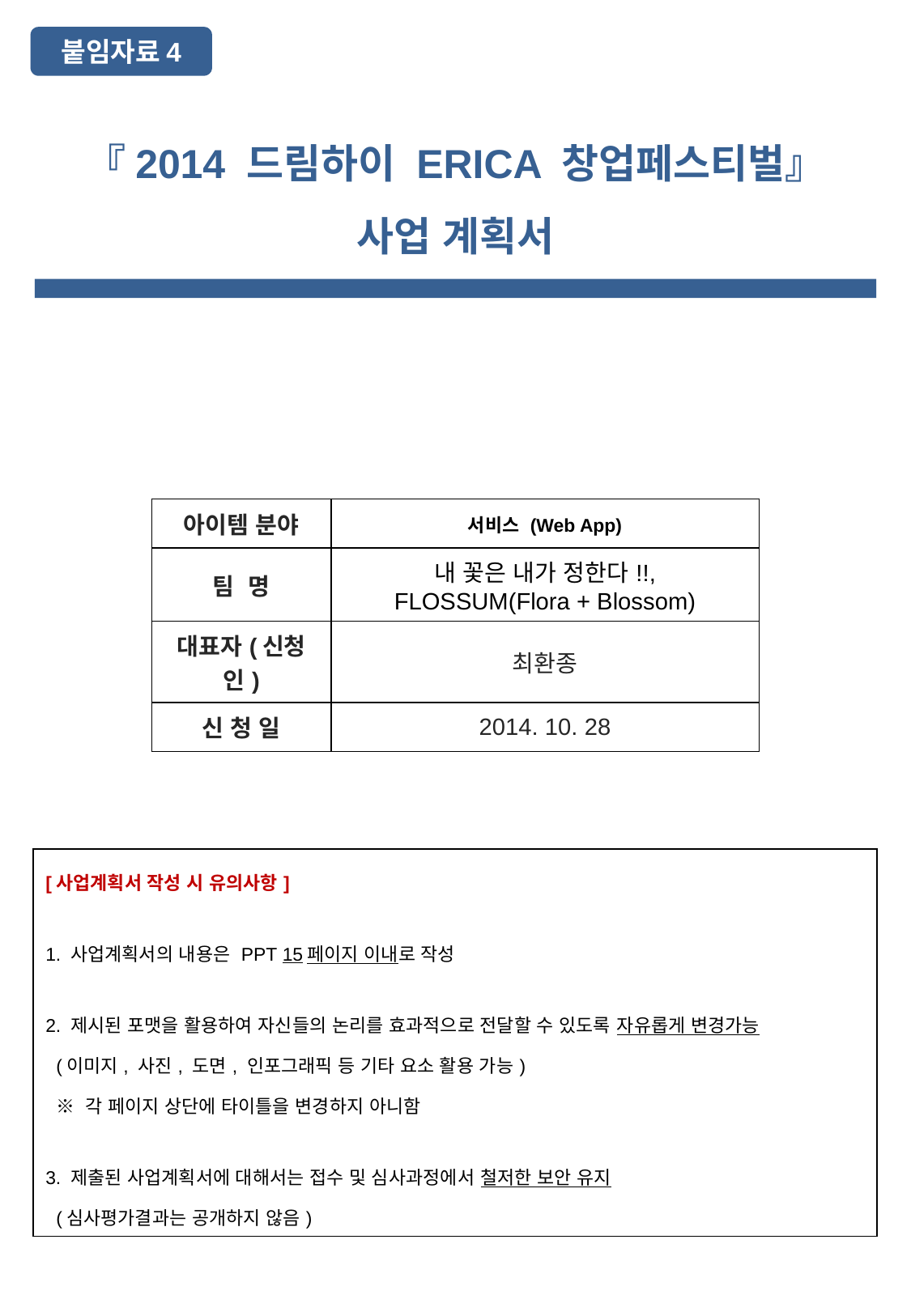

붙임자료4
『2014 드림하이 ERICA 창업페스티벌』
사업 계획서

| 아이템 분야 | 서비스 (Web App) |
| --- | --- |
| 팀 명 | 내 꽃은 내가 정한다!!, FLOSSUM(Flora + Blossom) |
| 대표자(신청인) | 최환종 |
| 신 청 일 | 2014. 10. 28 |
| [사업계획서 작성 시 유의사항] 1. 사업계획서의 내용은 PPT 15페이지 이내로 작성 2. 제시된 포맷을 활용하여 자신들의 논리를 효과적으로 전달할 수 있도록 자유롭게 변경가능 (이미지, 사진, 도면, 인포그래픽 등 기타 요소 활용 가능) ※ 각 페이지 상단에 타이틀을 변경하지 아니함 3. 제출된 사업계획서에 대해서는 접수 및 심사과정에서 철저한 보안 유지 (심사평가결과는 공개하지 않음) |
| --- |